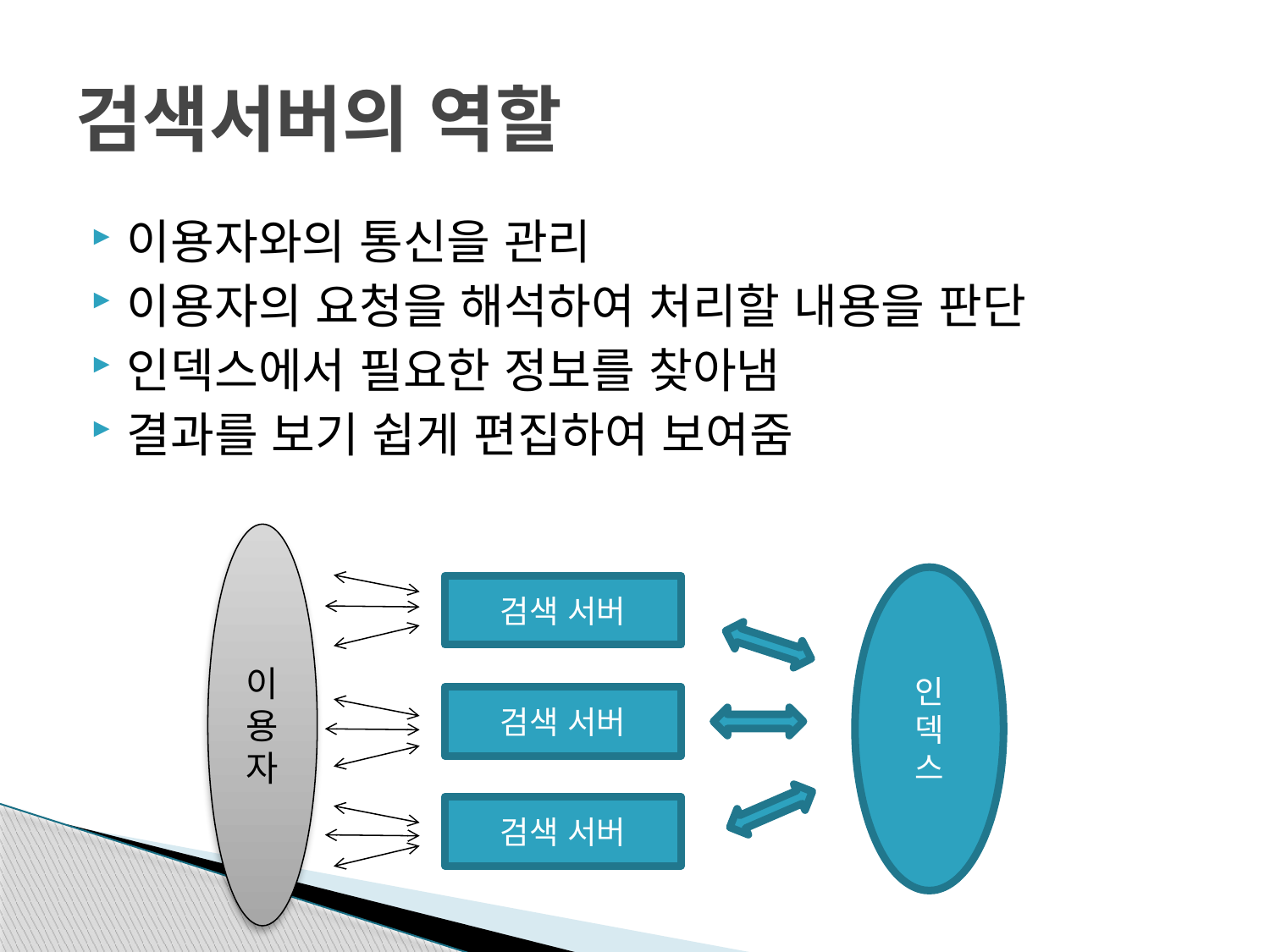

# 검색서버의 역할
이용자와의 통신을 관리
이용자의 요청을 해석하여 처리할 내용을 판단
인덱스에서 필요한 정보를 찾아냄
결과를 보기 쉽게 편집하여 보여줌
이
용
자
인
덱
스
검색 서버

검색 서버

검색 서버